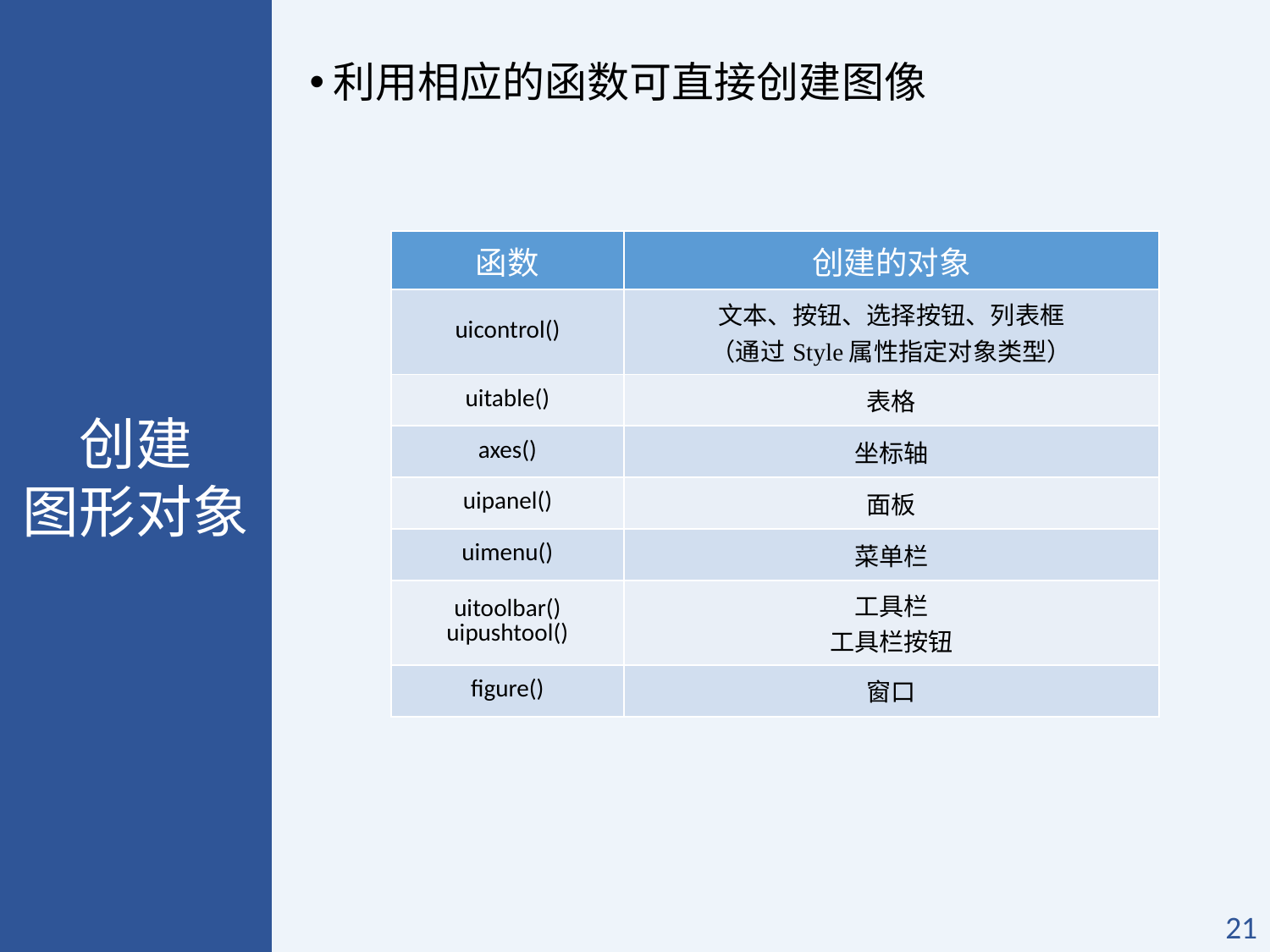

利用相应的函数可直接创建图像
创建
图形对象
| 函数 | 创建的对象 |
| --- | --- |
| uicontrol() | 文本、按钮、选择按钮、列表框 （通过Style属性指定对象类型） |
| uitable() | 表格 |
| axes() | 坐标轴 |
| uipanel() | 面板 |
| uimenu() | 菜单栏 |
| uitoolbar() uipushtool() | 工具栏 工具栏按钮 |
| figure() | 窗口 |